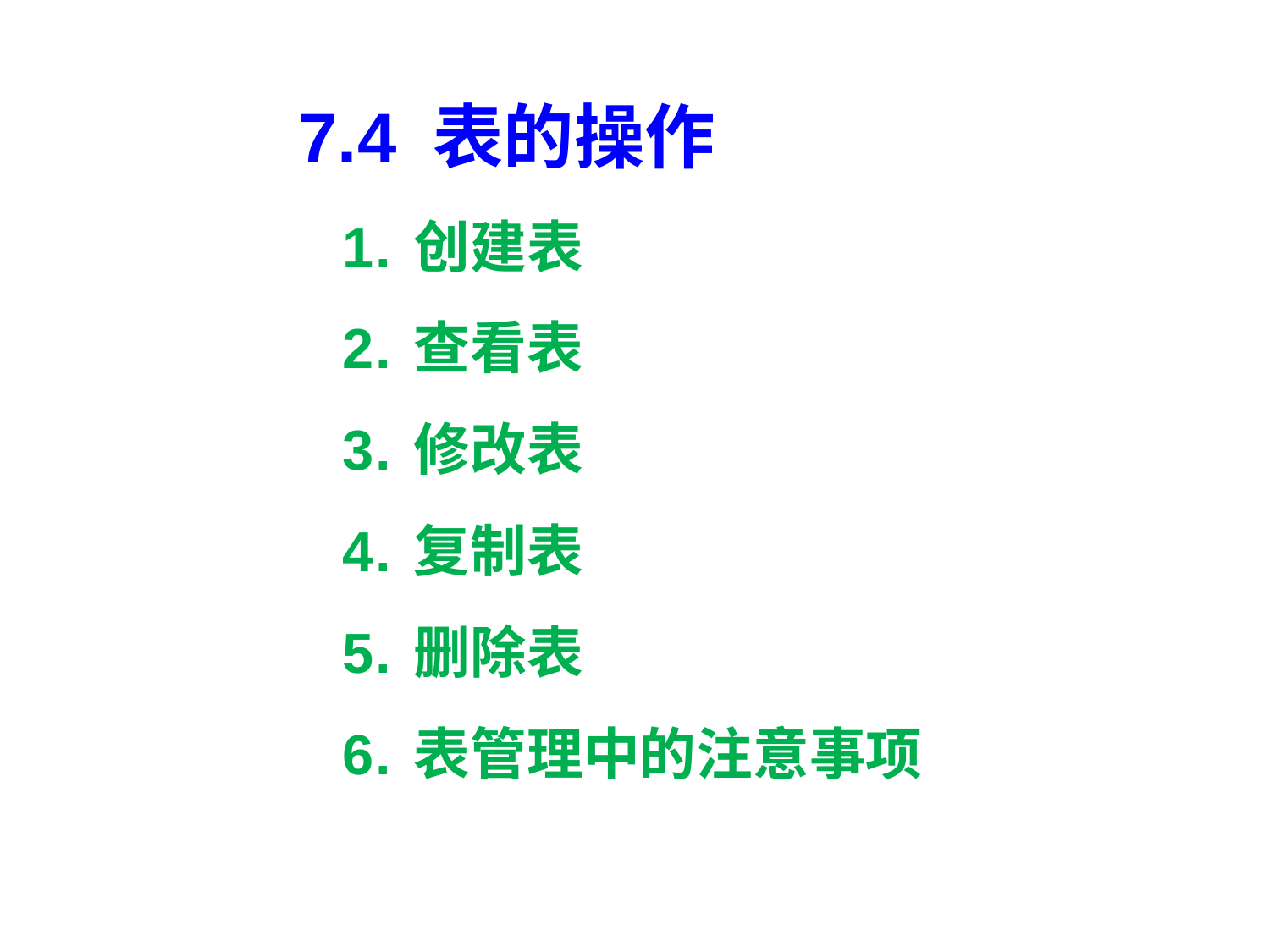

7.4 表的操作
创建表
查看表
修改表
复制表
删除表
表管理中的注意事项